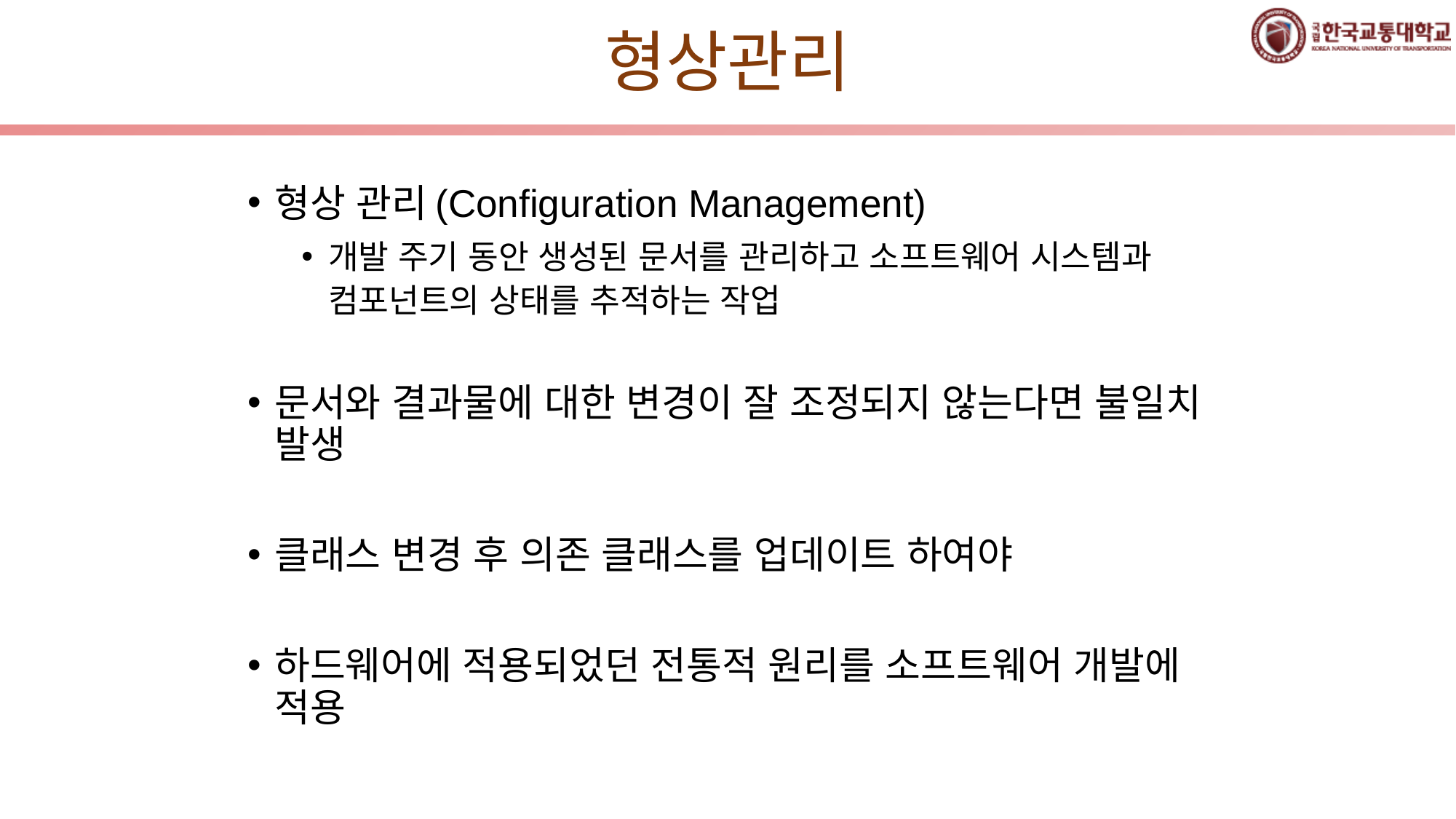

# 형상관리
형상 관리(Configuration Management)
개발 주기 동안 생성된 문서를 관리하고 소프트웨어 시스템과 컴포넌트의 상태를 추적하는 작업

문서와 결과물에 대한 변경이 잘 조정되지 않는다면 불일치 발생

클래스 변경 후 의존 클래스를 업데이트 하여야

하드웨어에 적용되었던 전통적 원리를 소프트웨어 개발에 적용